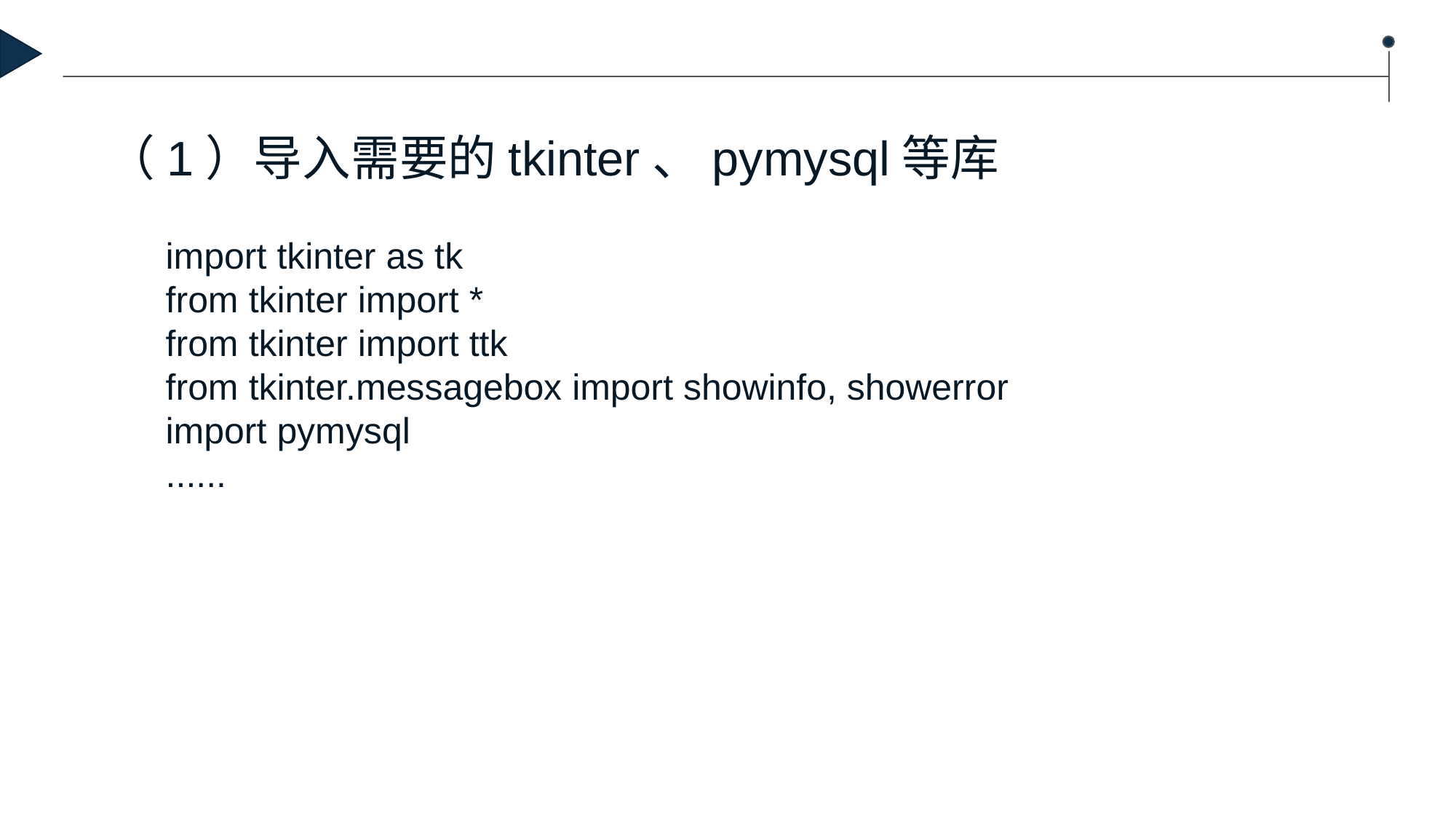

（1）导入需要的tkinter、pymysql等库
import tkinter as tk
from tkinter import *
from tkinter import ttk
from tkinter.messagebox import showinfo, showerror
import pymysql
......